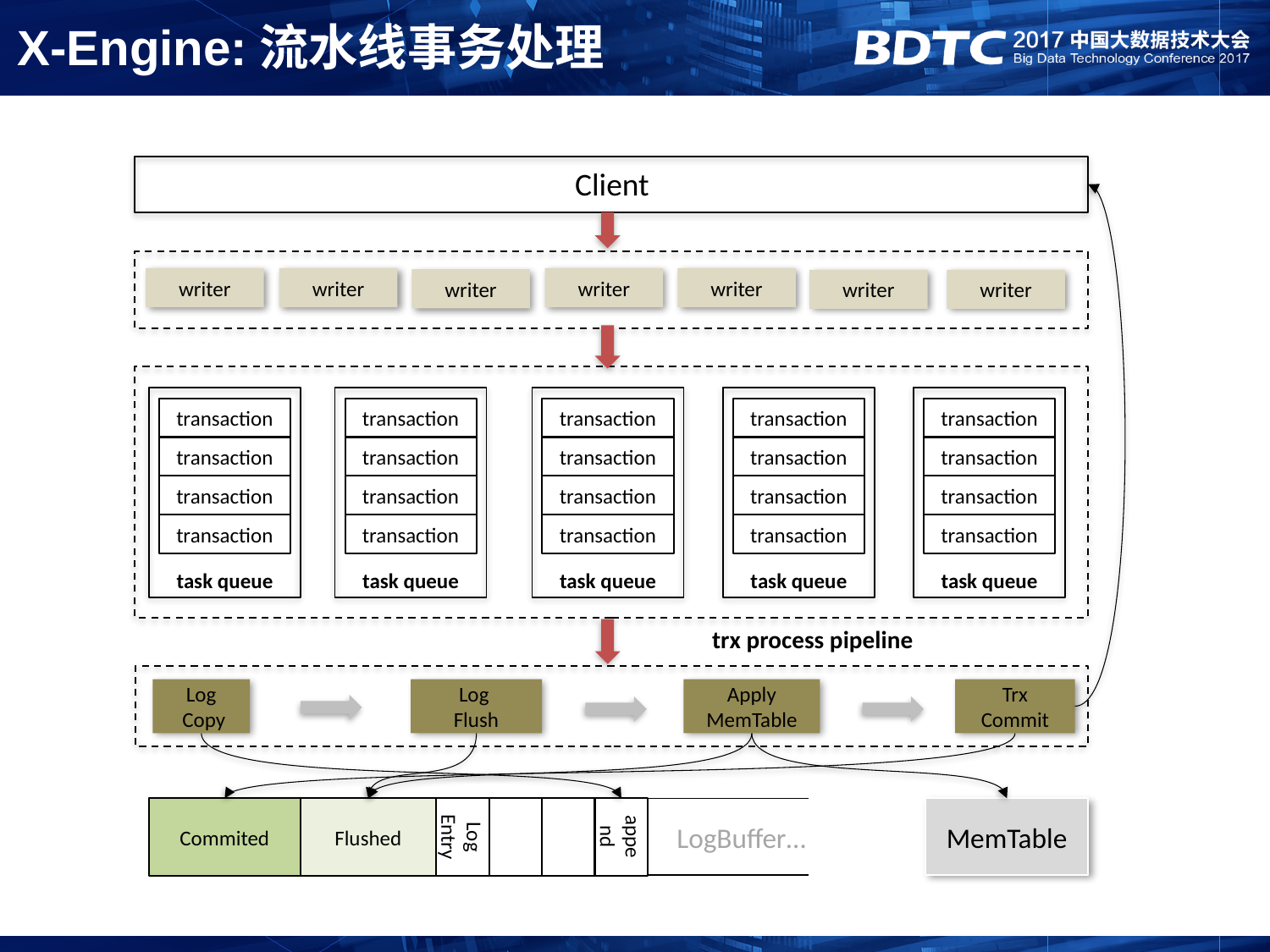

# X-Engine:流水线事务处理

Client

writer
writer
writer
writer
writer
writer
writer

transaction
transaction
transaction
transaction
task queue

transaction
transaction
transaction
transaction
task queue

transaction
transaction
transaction
transaction
task queue

transaction
transaction
transaction
transaction
task queue

transaction
transaction
transaction
transaction
task queue
trx process pipeline

Trx
Commit
Log
 Copy
Log
Flush
Apply
MemTable

Flushed
MemTable
Commited
Log
Entry

append
LogBuffer…